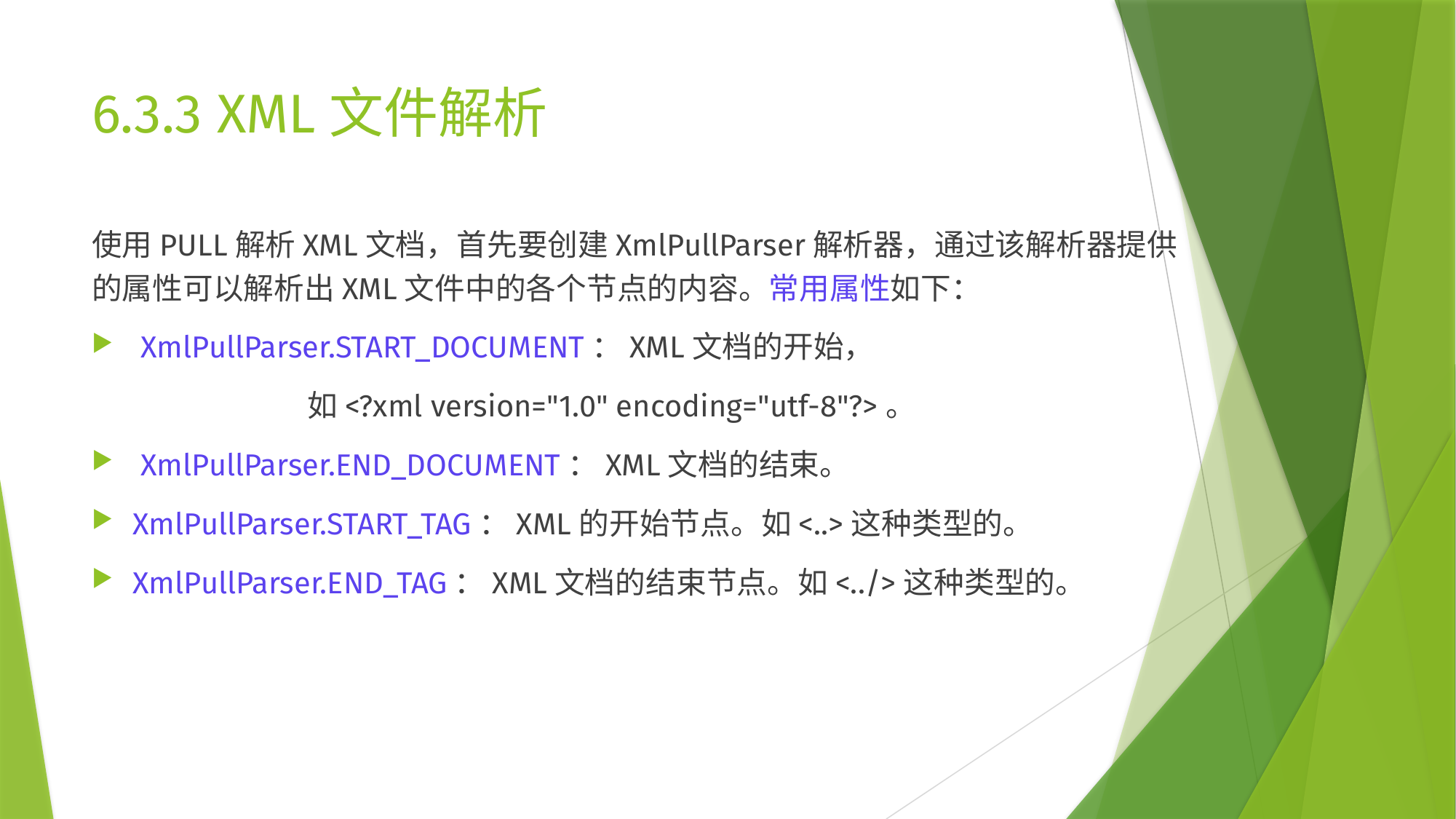

# 6.3.3 XML文件解析
使用PULL解析XML文档，首先要创建XmlPullParser解析器，通过该解析器提供的属性可以解析出XML文件中的各个节点的内容。常用属性如下：
 XmlPullParser.START_DOCUMENT：XML文档的开始，
                               如<?xml version="1.0" encoding="utf-8"?>。
 XmlPullParser.END_DOCUMENT：XML文档的结束。
XmlPullParser.START_TAG：XML的开始节点。如<..>这种类型的。
XmlPullParser.END_TAG：XML文档的结束节点。如<../>这种类型的。